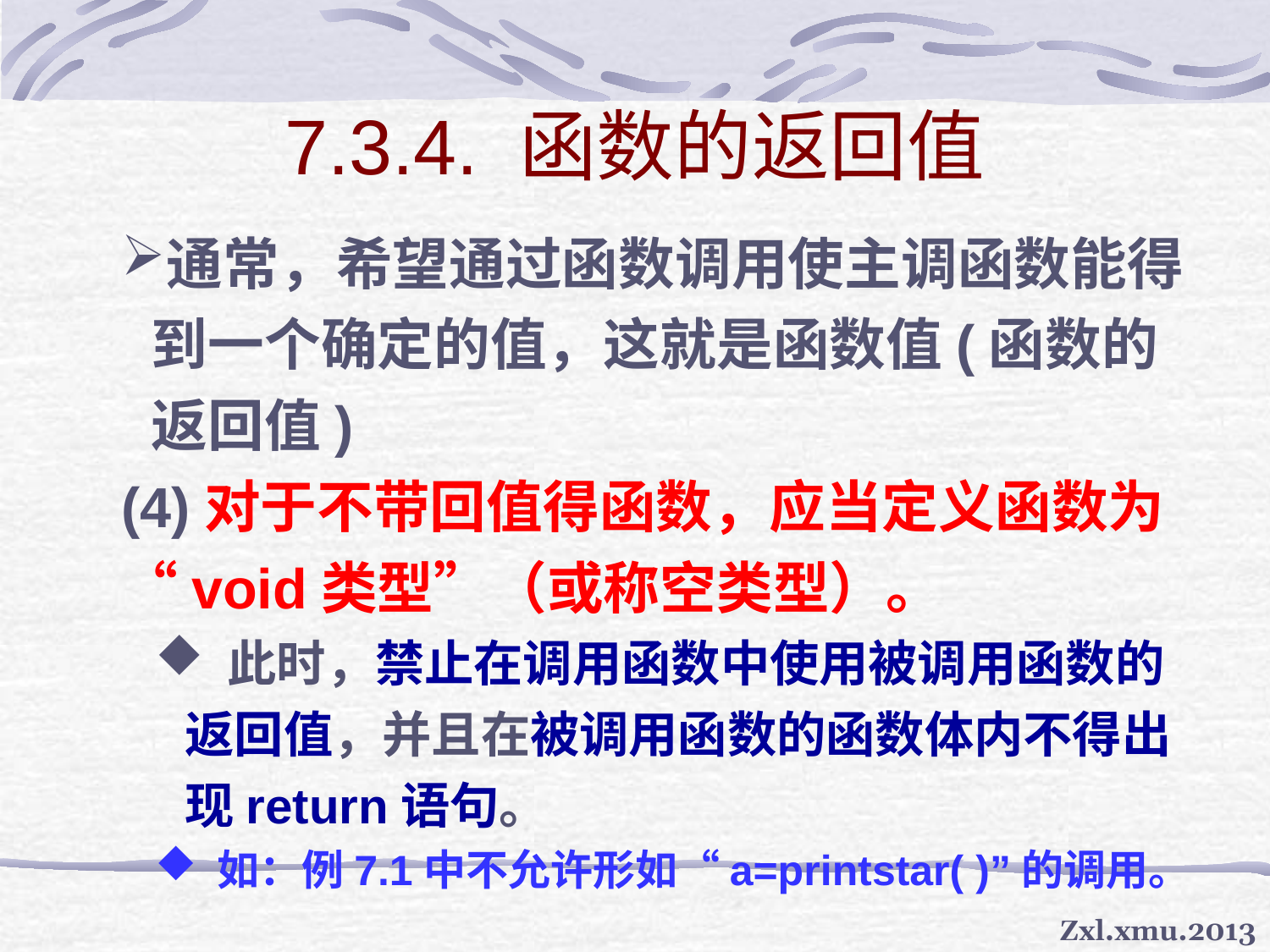

# 7.3.4. 函数的返回值
通常，希望通过函数调用使主调函数能得到一个确定的值，这就是函数值(函数的返回值)
(4)对于不带回值得函数，应当定义函数为“void类型”（或称空类型）。
 此时，禁止在调用函数中使用被调用函数的返回值，并且在被调用函数的函数体内不得出现return语句。
 如：例7.1中不允许形如“a=printstar( )”的调用。